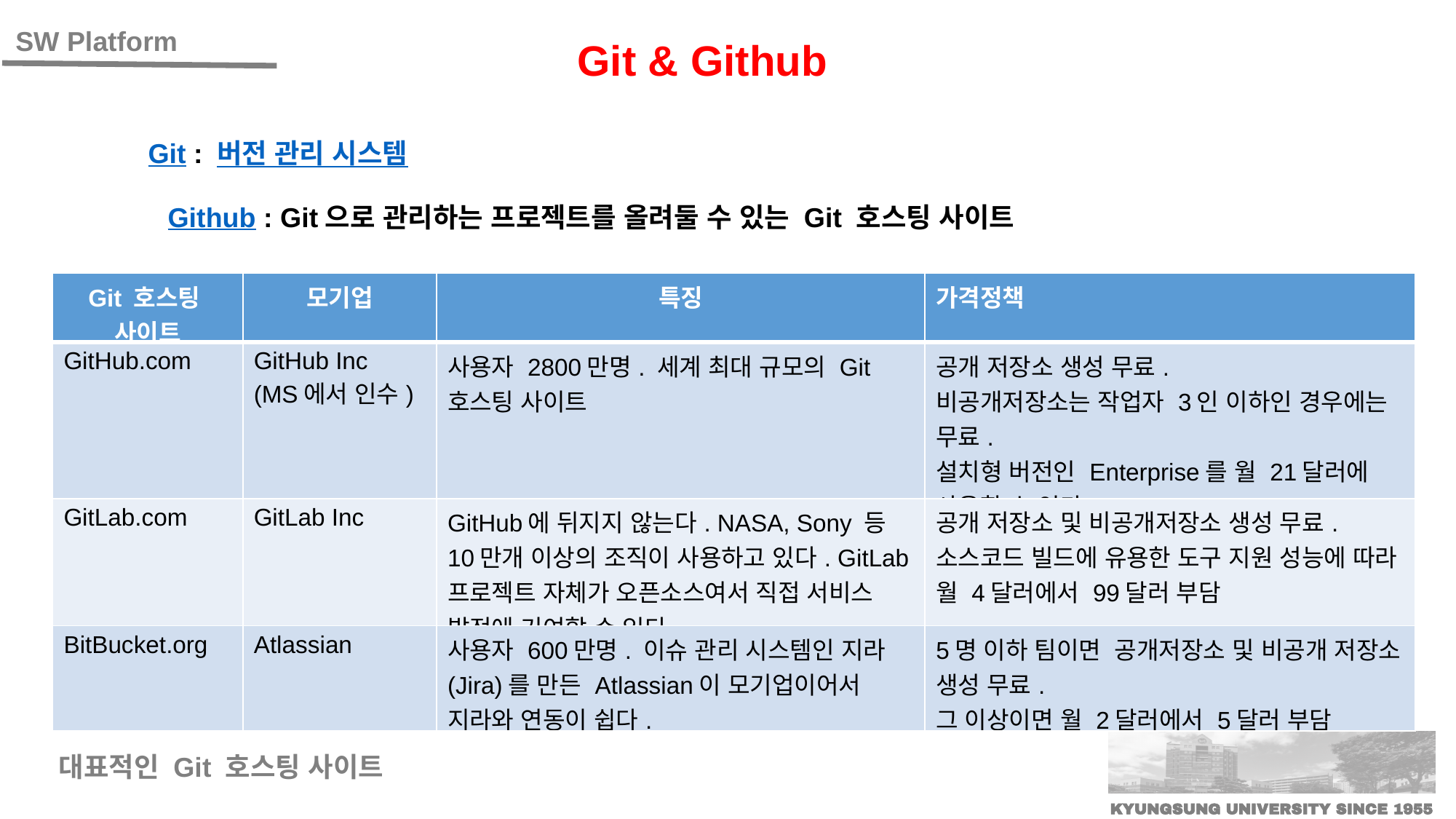

Git & Github
Git : 버전 관리 시스템
Github : Git으로 관리하는 프로젝트를 올려둘 수 있는 Git 호스팅 사이트
| Git 호스팅 사이트 | 모기업 | 특징 | 가격정책 |
| --- | --- | --- | --- |
| GitHub.com | GitHub Inc (MS에서 인수) | 사용자 2800만명. 세계 최대 규모의 Git 호스팅 사이트 | 공개 저장소 생성 무료. 비공개저장소는 작업자 3인 이하인 경우에는 무료. 설치형 버전인 Enterprise를 월 21달러에 사용할 수 있다. |
| GitLab.com | GitLab Inc | GitHub에 뒤지지 않는다. NASA, Sony 등 10만개 이상의 조직이 사용하고 있다. GitLab 프로젝트 자체가 오픈소스여서 직접 서비스 발전에 기여할 수 있다. | 공개 저장소 및 비공개저장소 생성 무료. 소스코드 빌드에 유용한 도구 지원 성능에 따라 월 4달러에서 99달러 부담 |
| BitBucket.org | Atlassian | 사용자 600만명. 이슈 관리 시스템인 지라(Jira)를 만든 Atlassian이 모기업이어서 지라와 연동이 쉽다. | 5명 이하 팀이면 공개저장소 및 비공개 저장소 생성 무료. 그 이상이면 월 2달러에서 5달러 부담 |
대표적인 Git 호스팅 사이트